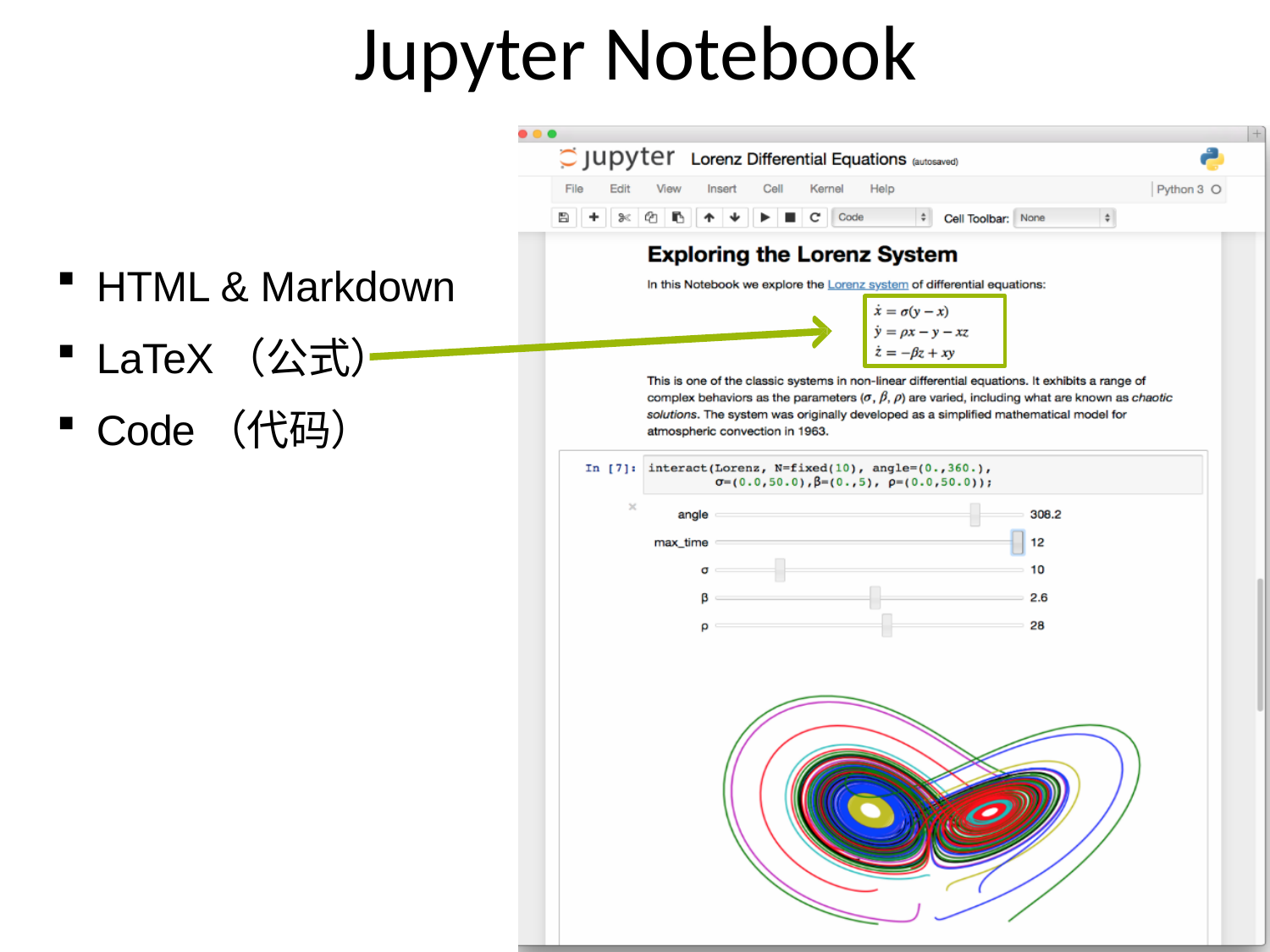

# Jupyter Notebook

HTML & Markdown
LaTeX（公式）
Code（代码）